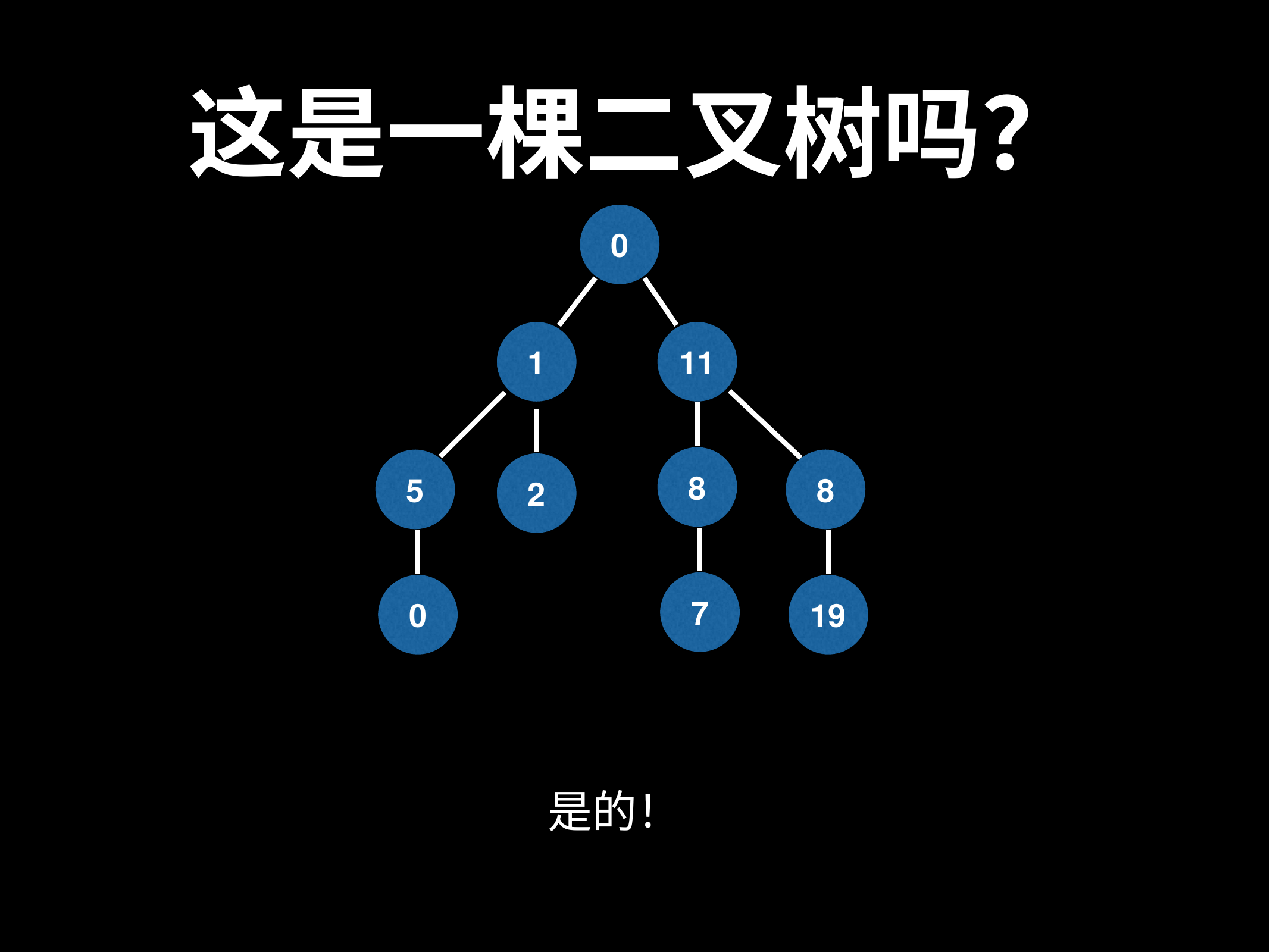

# 这是一棵二叉树吗？
0

1
11

8
5
8
2

7
0
19
是的！